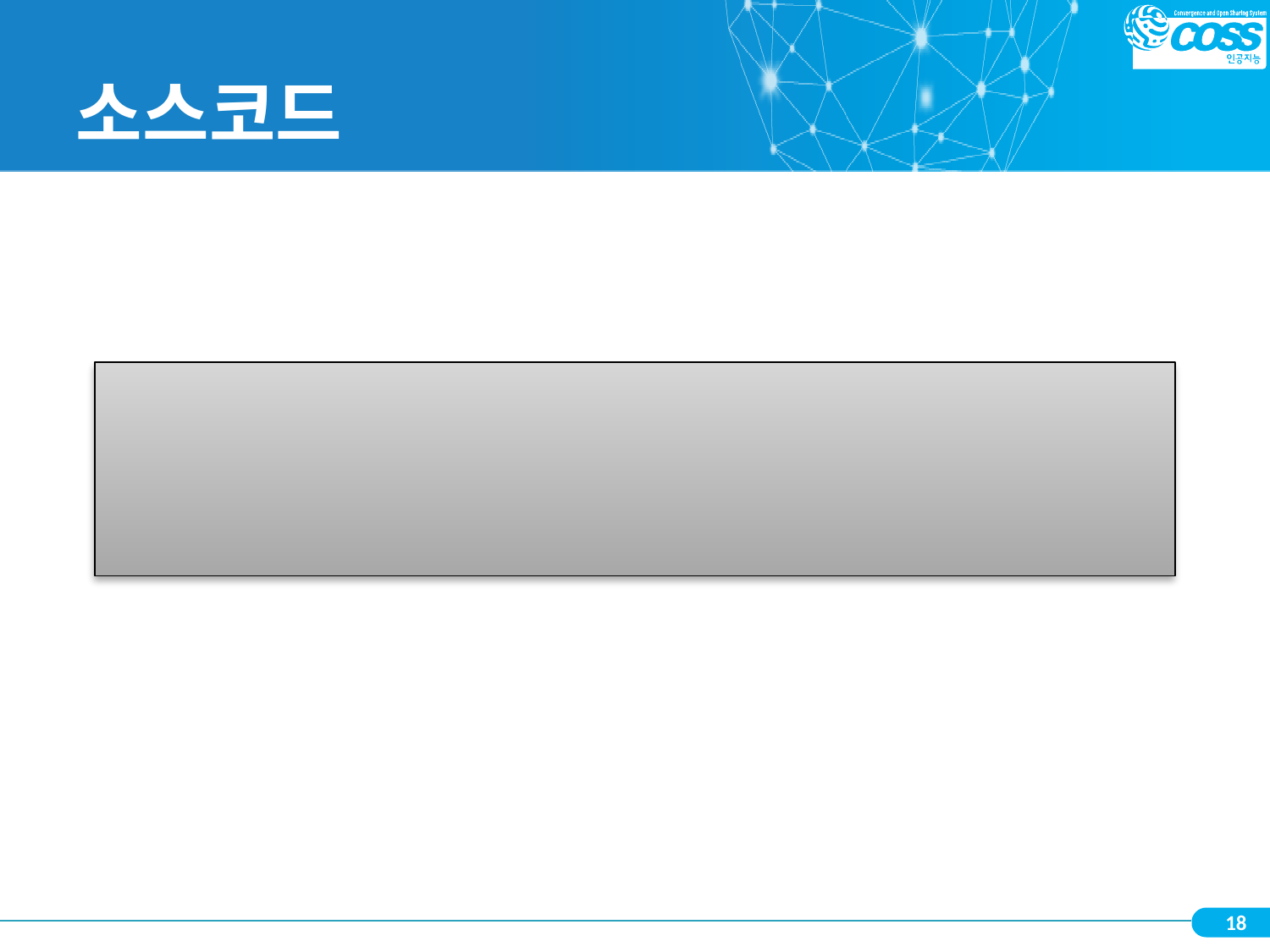

# 소스코드

i = 1
while i < 8 :
    print(i, "번째 Hello World!!")
    i += 1